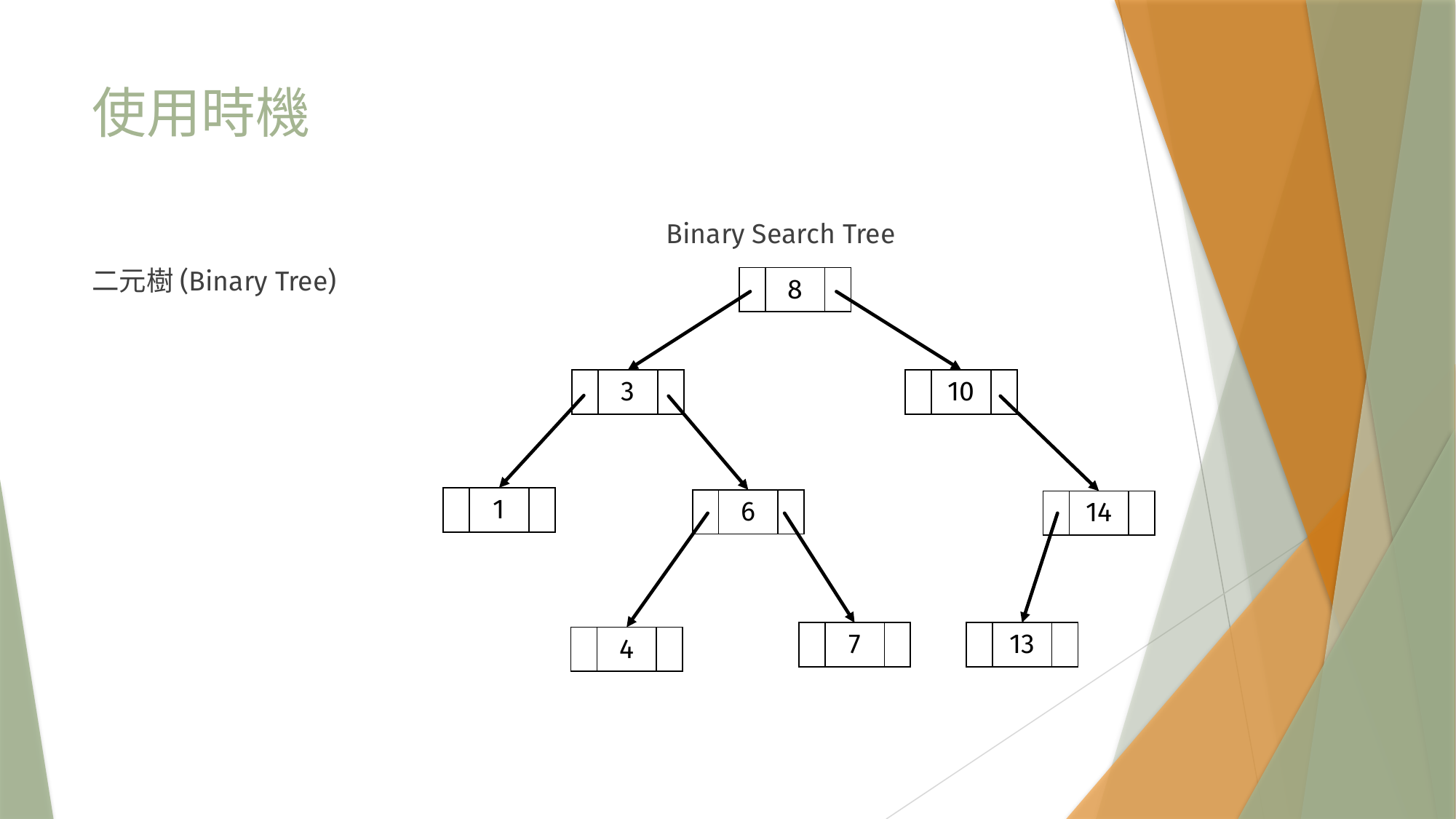

# 使用時機
Binary Search Tree
二元樹(Binary Tree)
|  | 8 |  |
| --- | --- | --- |
|  | 3 |  |
| --- | --- | --- |
|  | 10 |  |
| --- | --- | --- |
|  | 1 |  |
| --- | --- | --- |
|  | 6 |  |
| --- | --- | --- |
|  | 14 |  |
| --- | --- | --- |
|  | 7 |  |
| --- | --- | --- |
|  | 13 |  |
| --- | --- | --- |
|  | 4 |  |
| --- | --- | --- |